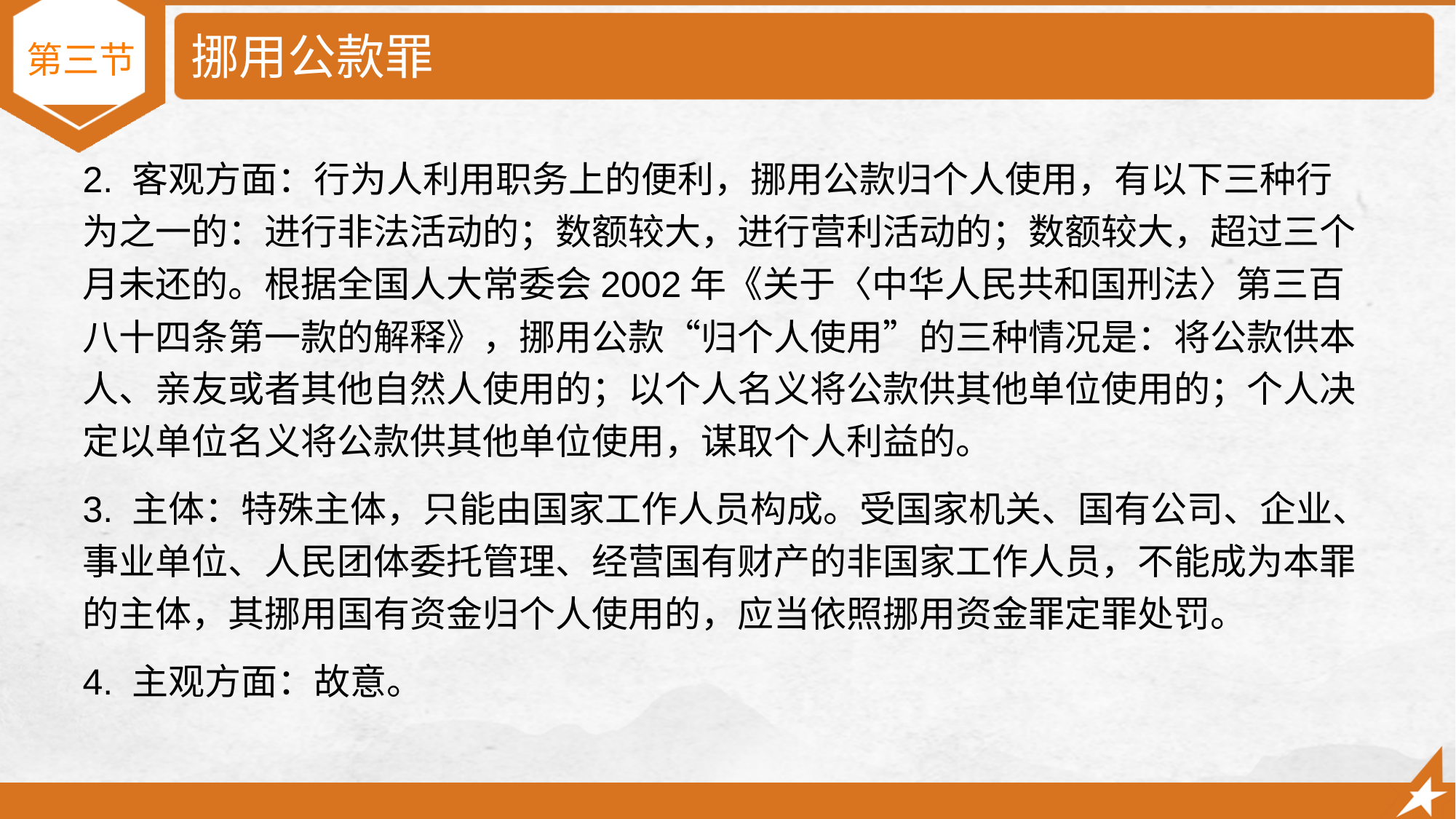

# 挪用公款罪
第三节
2. 客观方面：行为人利用职务上的便利，挪用公款归个人使用，有以下三种行为之一的：进行非法活动的；数额较大，进行营利活动的；数额较大，超过三个月未还的。根据全国人大常委会2002年《关于〈中华人民共和国刑法〉第三百八十四条第一款的解释》，挪用公款“归个人使用”的三种情况是：将公款供本人、亲友或者其他自然人使用的；以个人名义将公款供其他单位使用的；个人决定以单位名义将公款供其他单位使用，谋取个人利益的。
3. 主体：特殊主体，只能由国家工作人员构成。受国家机关、国有公司、企业、事业单位、人民团体委托管理、经营国有财产的非国家工作人员，不能成为本罪的主体，其挪用国有资金归个人使用的，应当依照挪用资金罪定罪处罚。
4. 主观方面：故意。